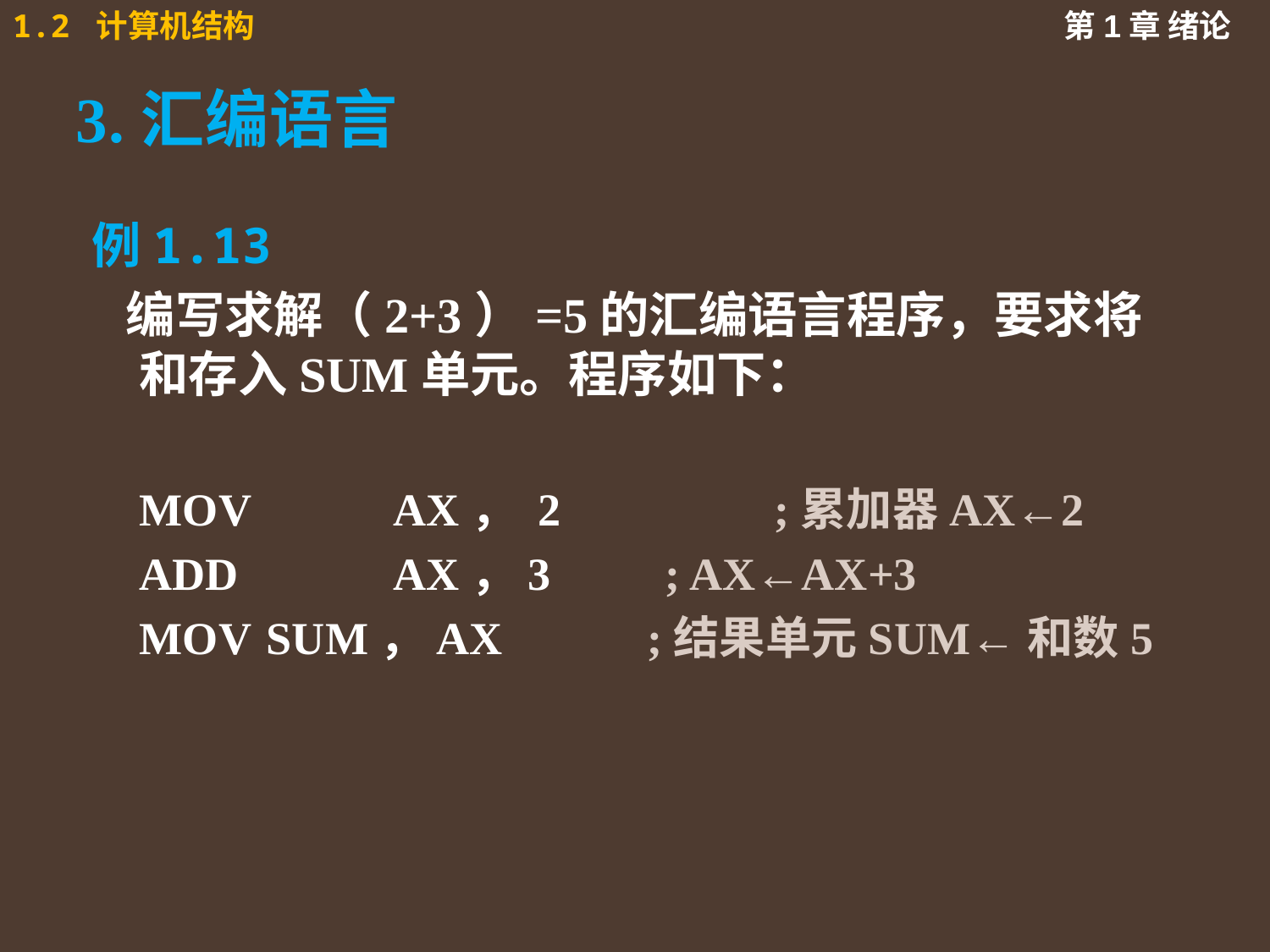

# 3.汇编语言
例1.13
  编写求解（2+3）=5的汇编语言程序，要求将和存入SUM单元。程序如下：

	MOV   	AX， 2        	;累加器AX←2
	ADD   	AX，3          ; AX←AX+3
	MOV 	SUM，AX   	;结果单元SUM←和数5